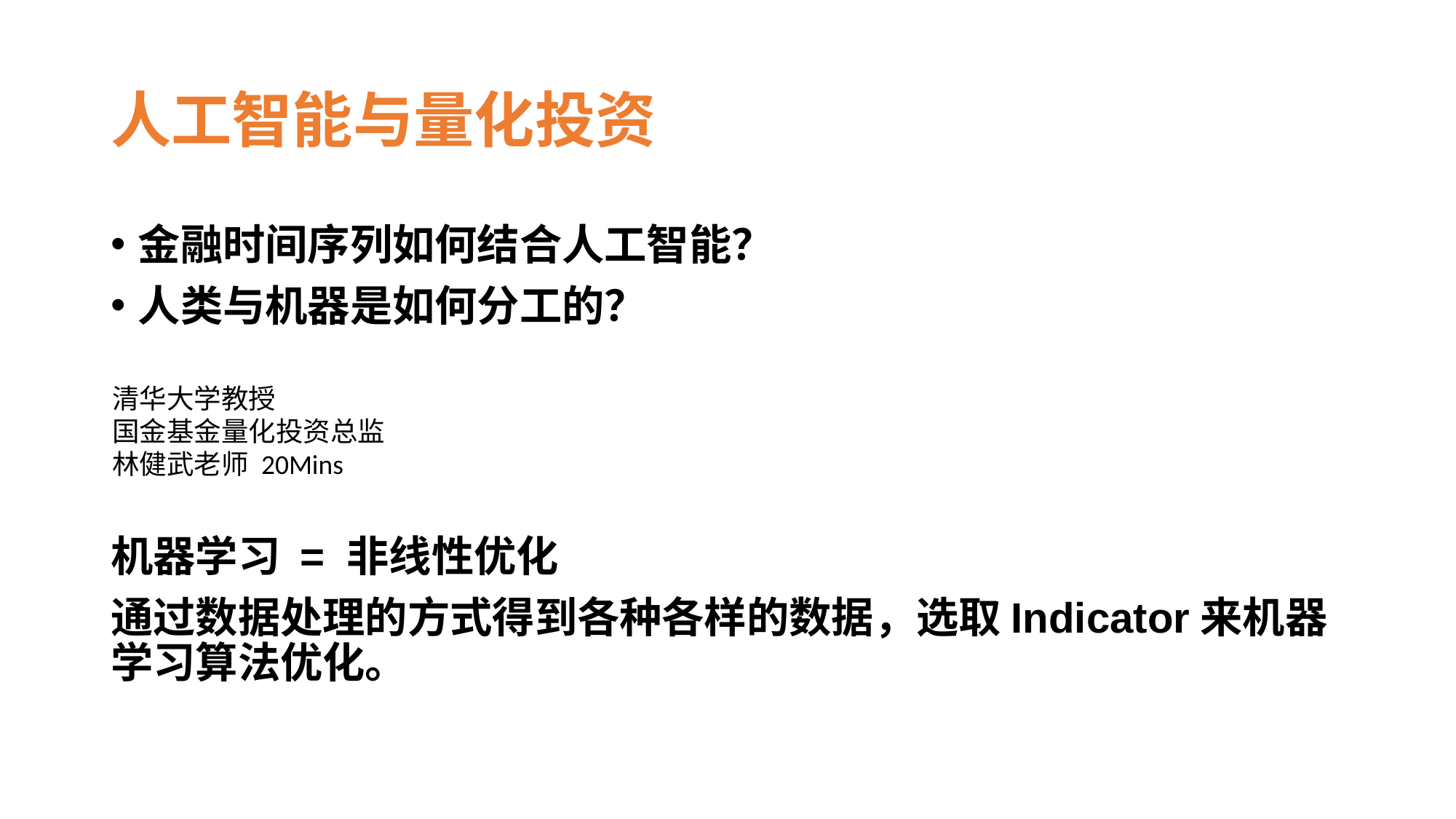

# 人工智能与量化投资
金融时间序列如何结合人工智能？
人类与机器是如何分工的？
清华大学教授
国金基金量化投资总监
林健武老师 20Mins
机器学习 = 非线性优化
通过数据处理的方式得到各种各样的数据，选取Indicator来机器学习算法优化。